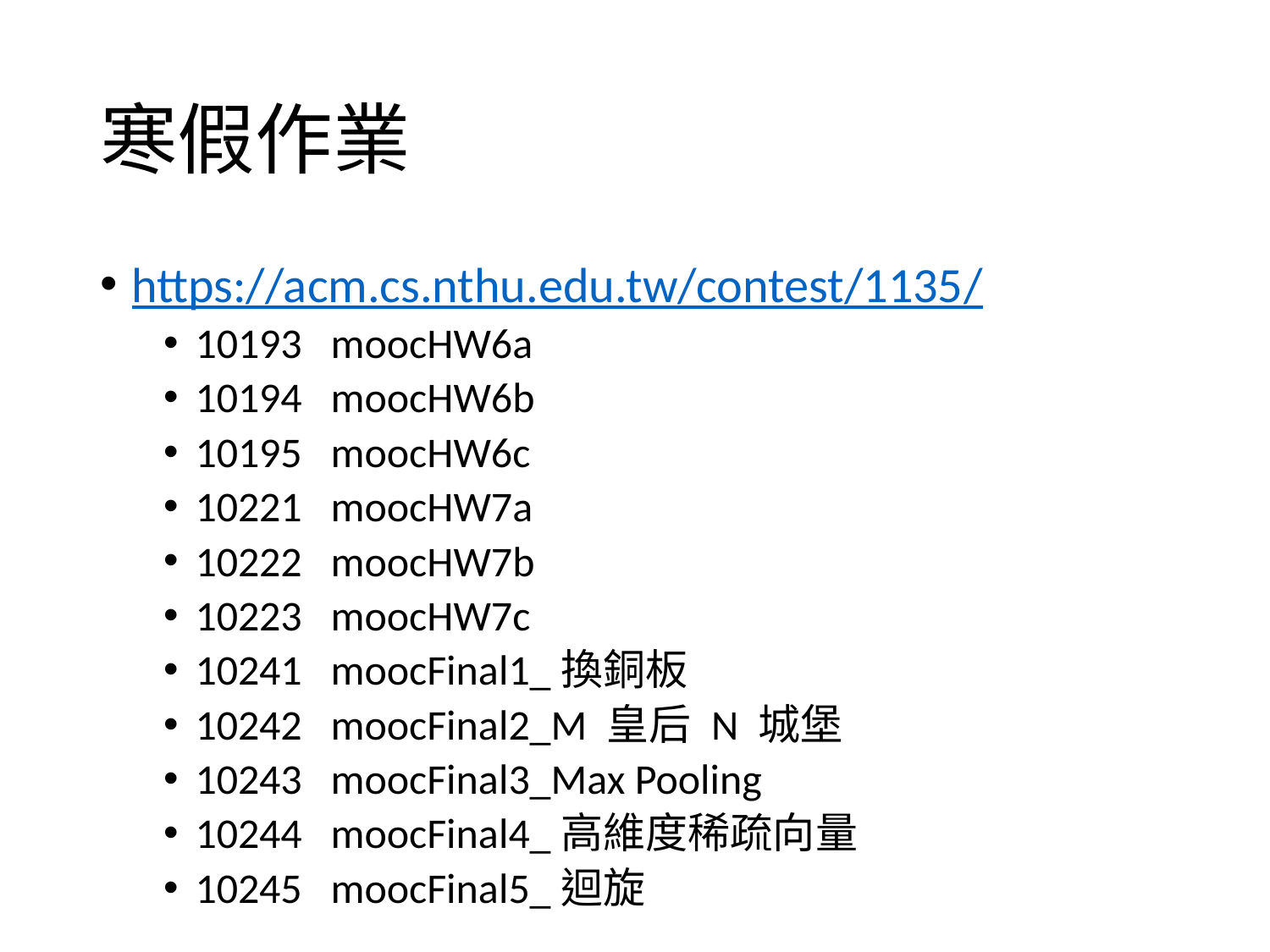

# 寒假作業
https://acm.cs.nthu.edu.tw/contest/1135/
10193   moocHW6a
10194   moocHW6b
10195   moocHW6c
10221   moocHW7a
10222   moocHW7b
10223   moocHW7c
10241   moocFinal1_換銅板
10242   moocFinal2_M 皇后 N 城堡
10243   moocFinal3_Max Pooling
10244   moocFinal4_高維度稀疏向量
10245   moocFinal5_迴旋